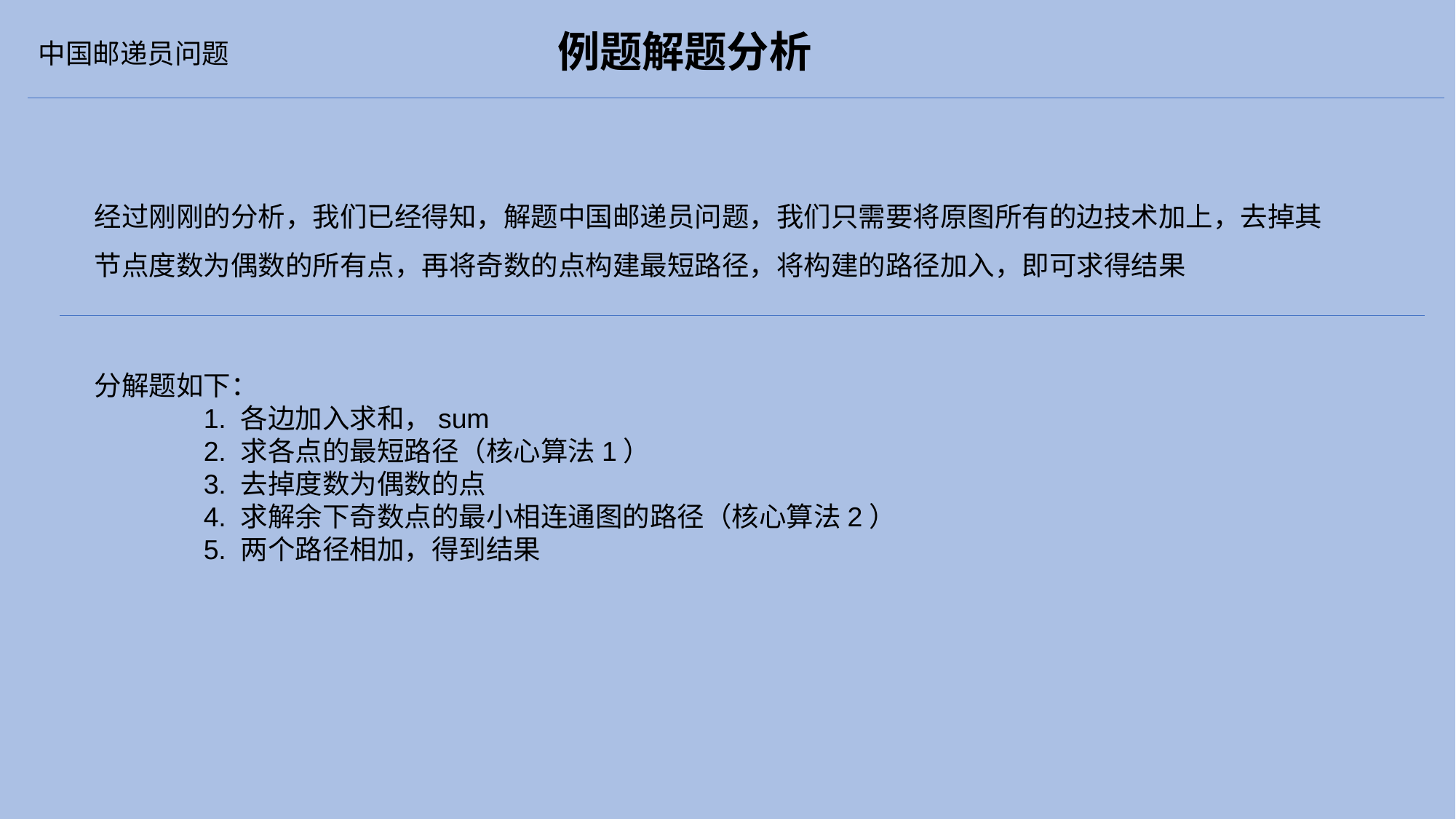

例题解题分析
中国邮递员问题
经过刚刚的分析，我们已经得知，解题中国邮递员问题，我们只需要将原图所有的边技术加上，去掉其节点度数为偶数的所有点，再将奇数的点构建最短路径，将构建的路径加入，即可求得结果
分解题如下：
	1. 各边加入求和，sum
	2. 求各点的最短路径（核心算法1）
	3. 去掉度数为偶数的点
	4. 求解余下奇数点的最小相连通图的路径（核心算法2）
	5. 两个路径相加，得到结果